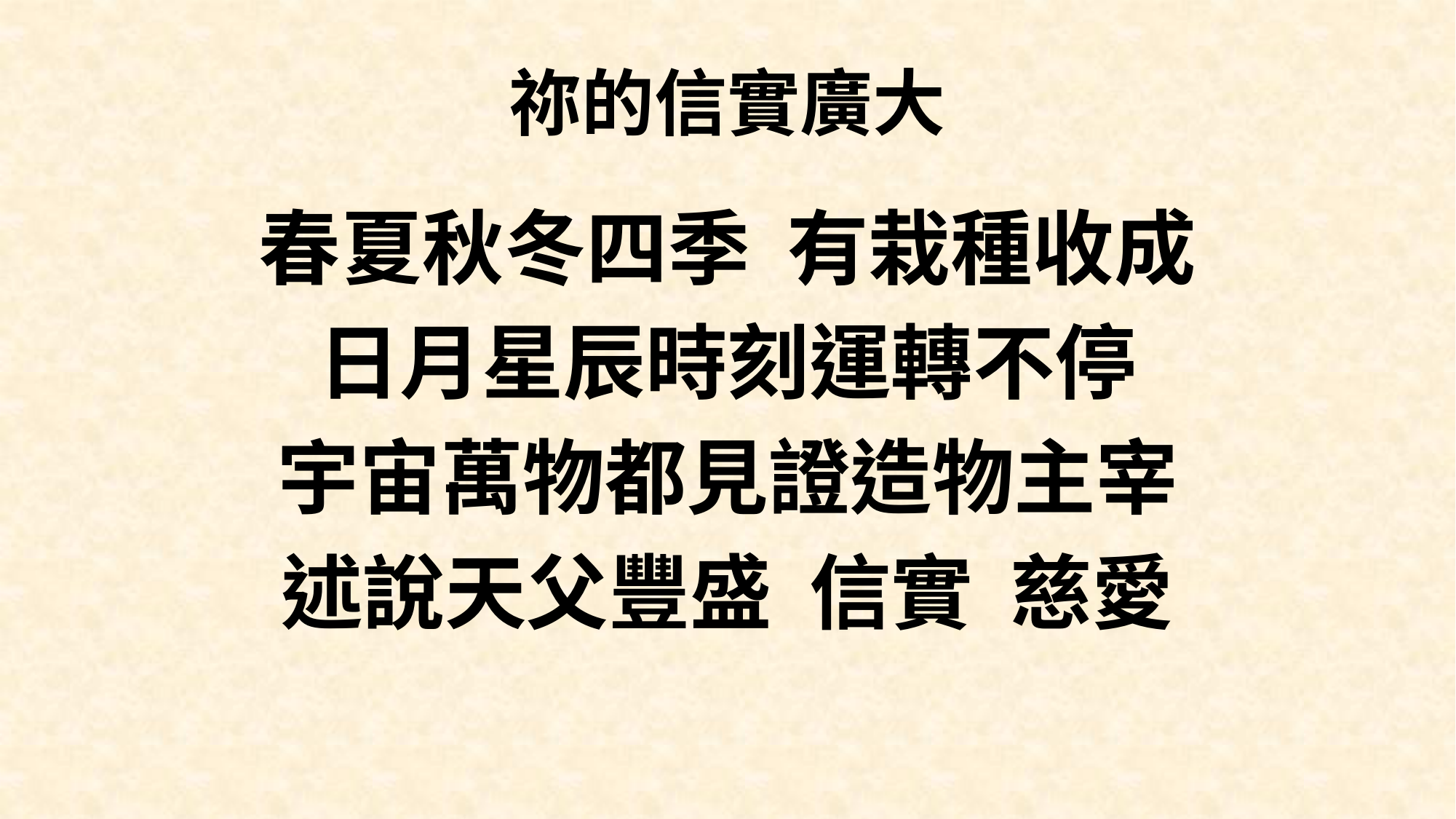

# 祢的信實廣大
春夏秋冬四季  有栽種收成
日月星辰時刻運轉不停
宇宙萬物都見證造物主宰
述說天父豐盛  信實  慈愛